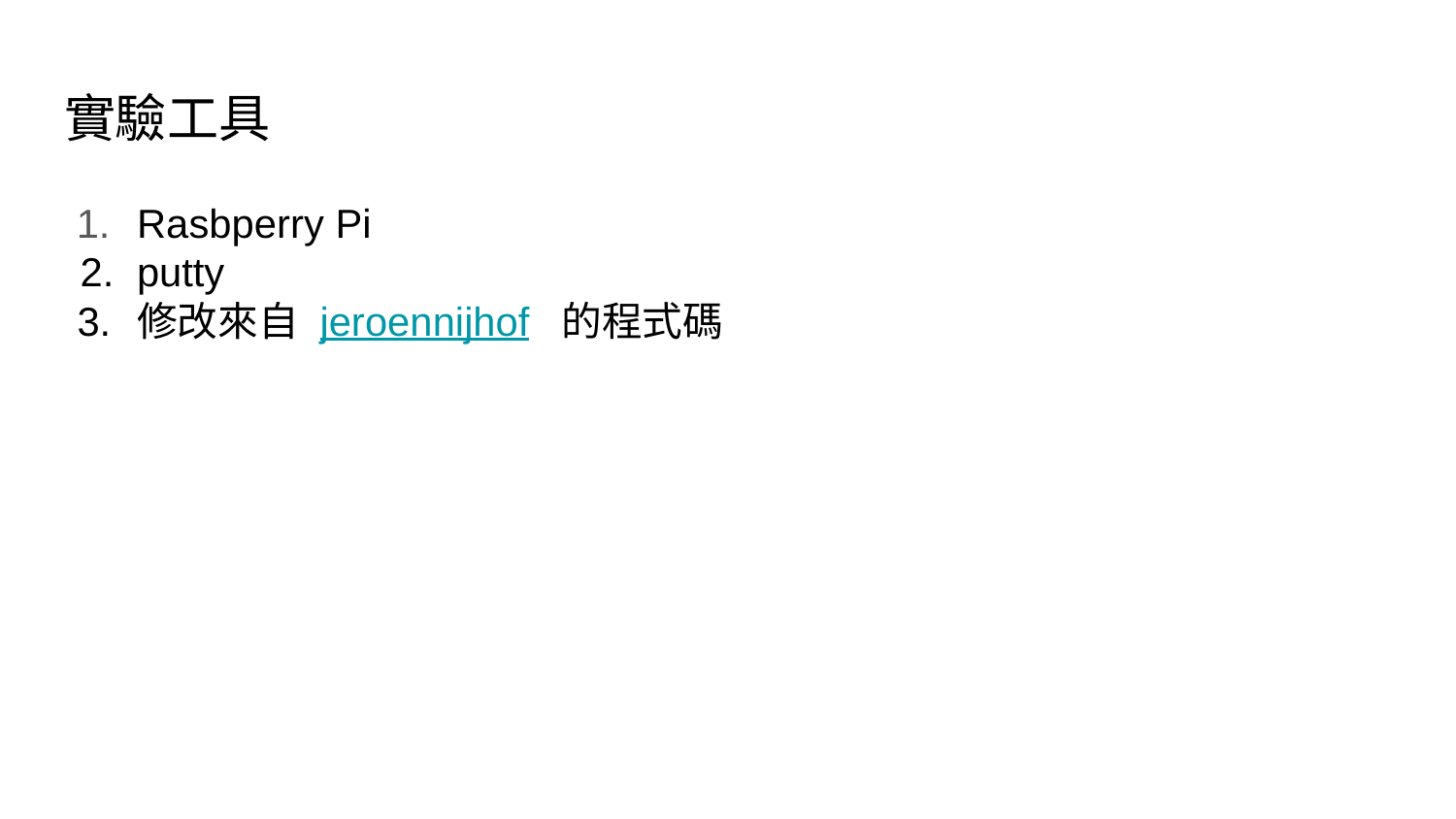

# 實驗工具
Rasbperry Pi
putty
修改來自 jeroennijhof  的程式碼